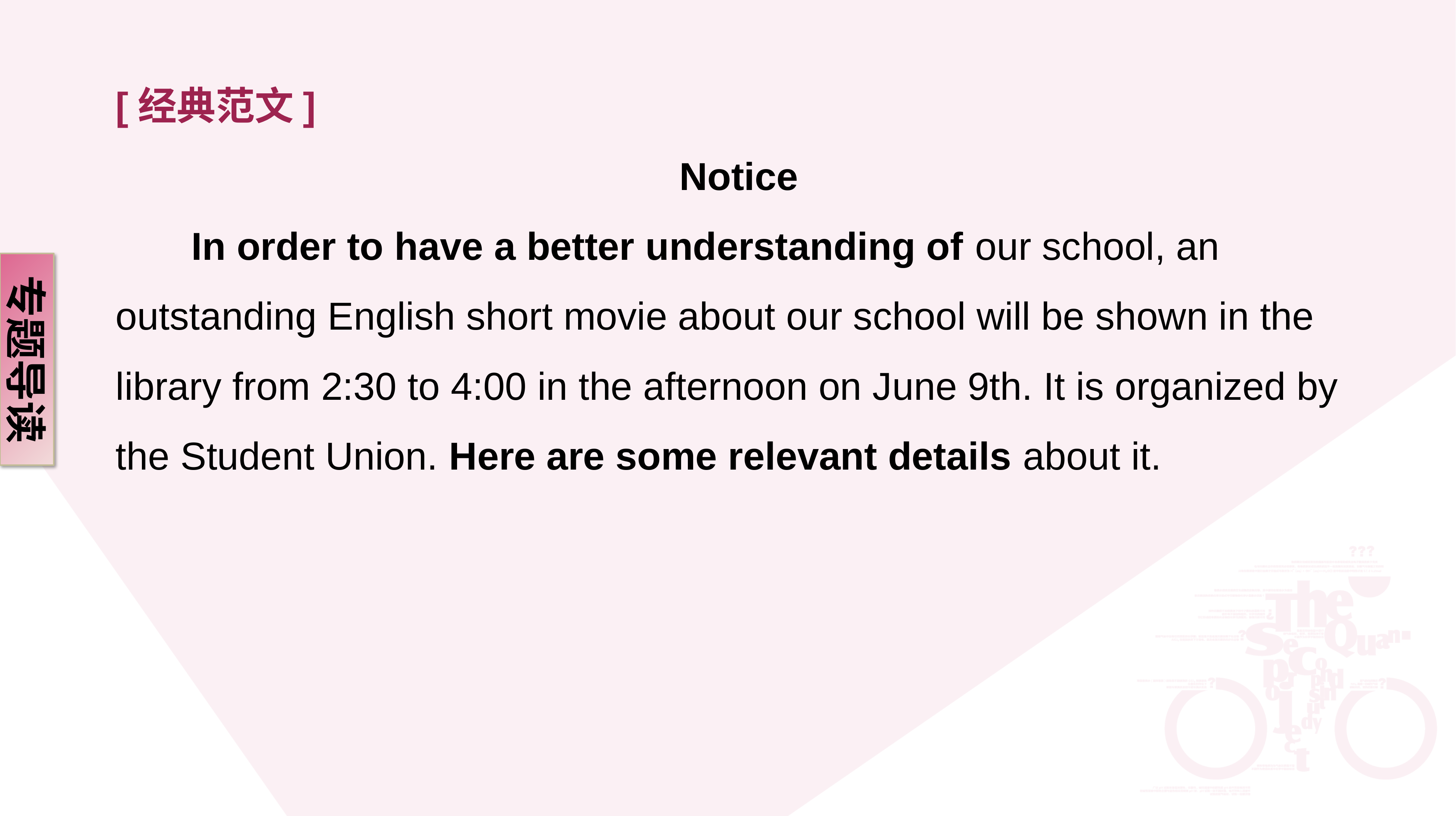

[经典范文]
Notice
       In order to have a better understanding of our school, an outstanding English short movie about our school will be shown in the library from 2:30 to 4:00 in the afternoon on June 9th. It is organized by the Student Union. Here are some relevant details about it.
专题导读